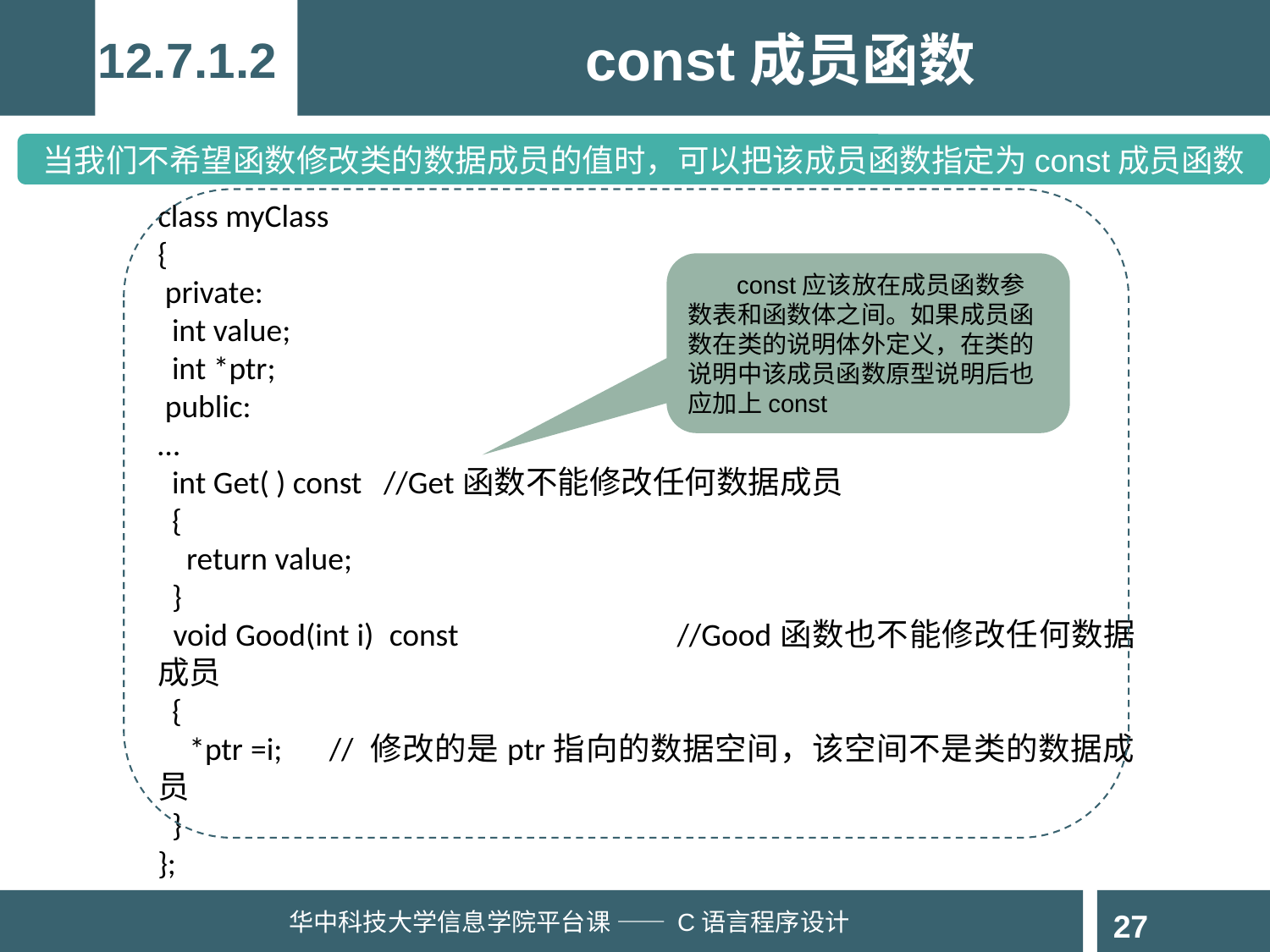

const成员函数
12.7.1.2
当我们不希望函数修改类的数据成员的值时，可以把该成员函数指定为const成员函数

class myClass
{
 private:
  int value;
  int *ptr;
 public:
…
  int Get( ) const   //Get函数不能修改任何数据成员
  {
    return value;
  }
  void Good(int i)  const		 //Good函数也不能修改任何数据成员
  {
    *ptr =i;      // 修改的是ptr指向的数据空间，该空间不是类的数据成员
  }
};
       const应该放在成员函数参数表和函数体之间。如果成员函数在类的说明体外定义，在类的说明中该成员函数原型说明后也应加上const